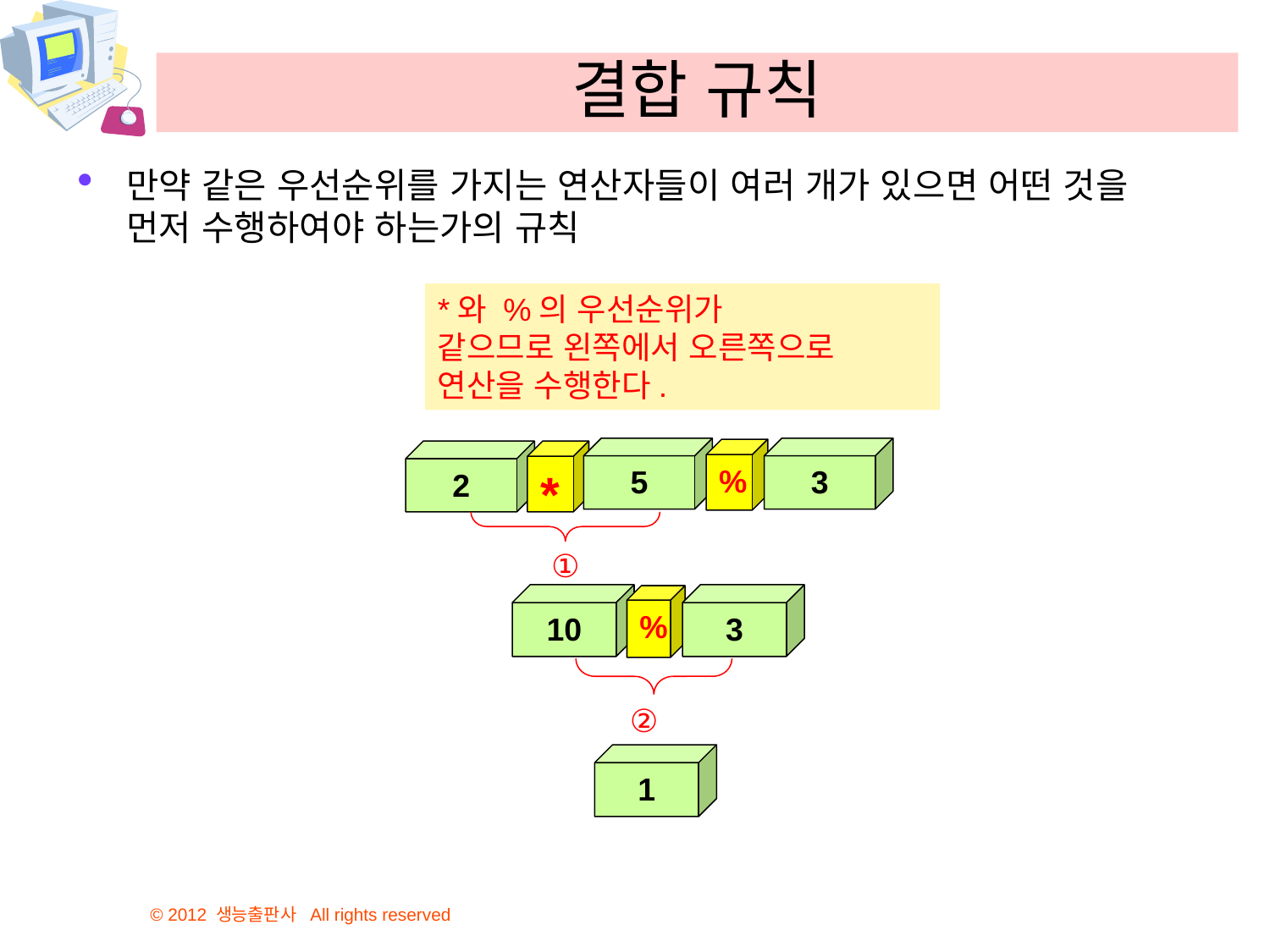

# 결합 규칙
만약 같은 우선순위를 가지는 연산자들이 여러 개가 있으면 어떤 것을 먼저 수행하여야 하는가의 규칙
*와 %의 우선순위가
같으므로 왼쪽에서 오른쪽으로 연산을 수행한다.
5
3
%
2
*

①
10
3
%

②
1